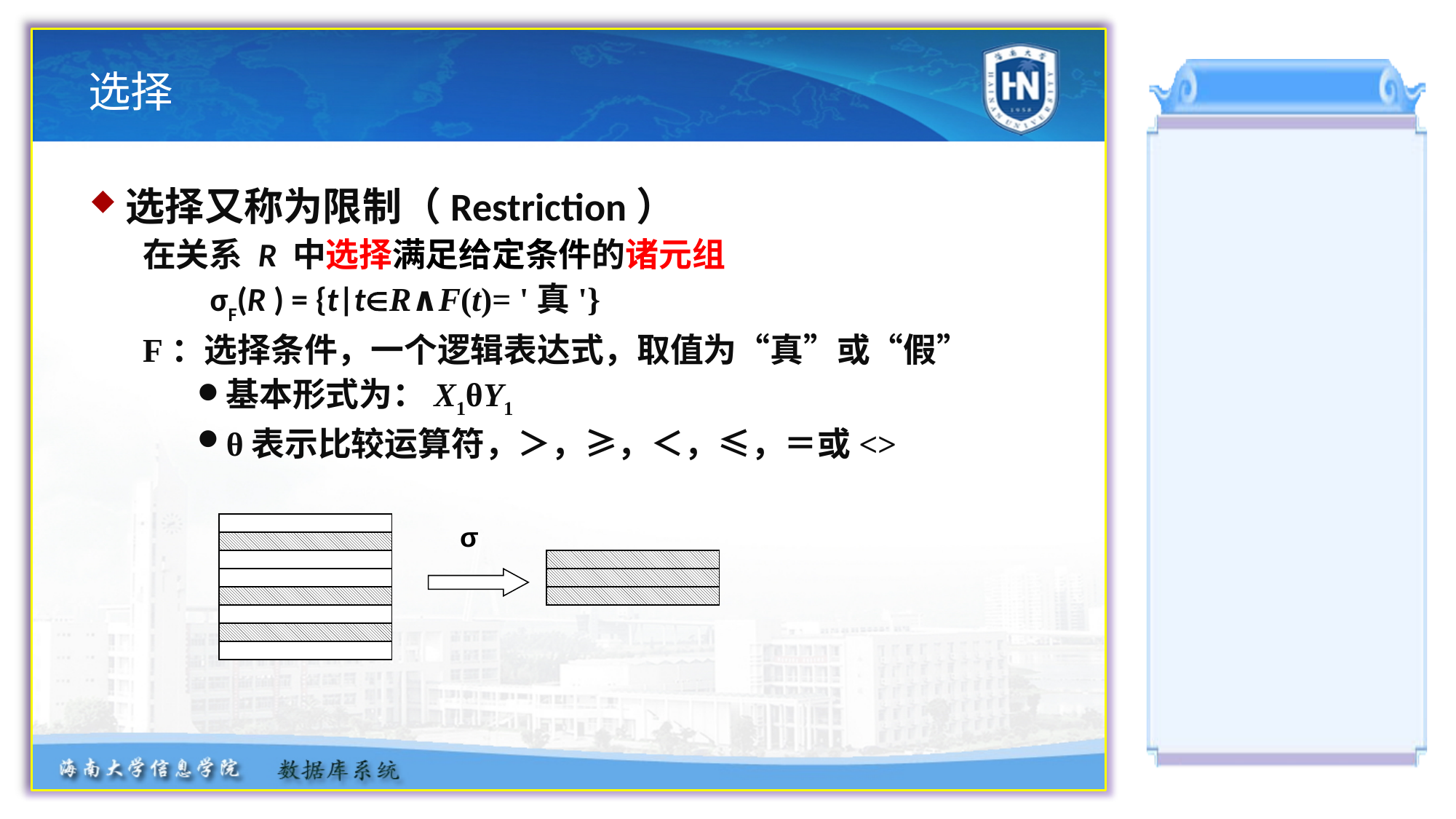

# 选择
选择又称为限制（Restriction）
在关系 R 中选择满足给定条件的诸元组
         σF(R ) = {t|t∈R∧F(t)= '真'}
F：选择条件，一个逻辑表达式，取值为“真”或“假”
基本形式为：X1θY1
θ表示比较运算符，＞，≥，＜，≤，＝或<>

σ